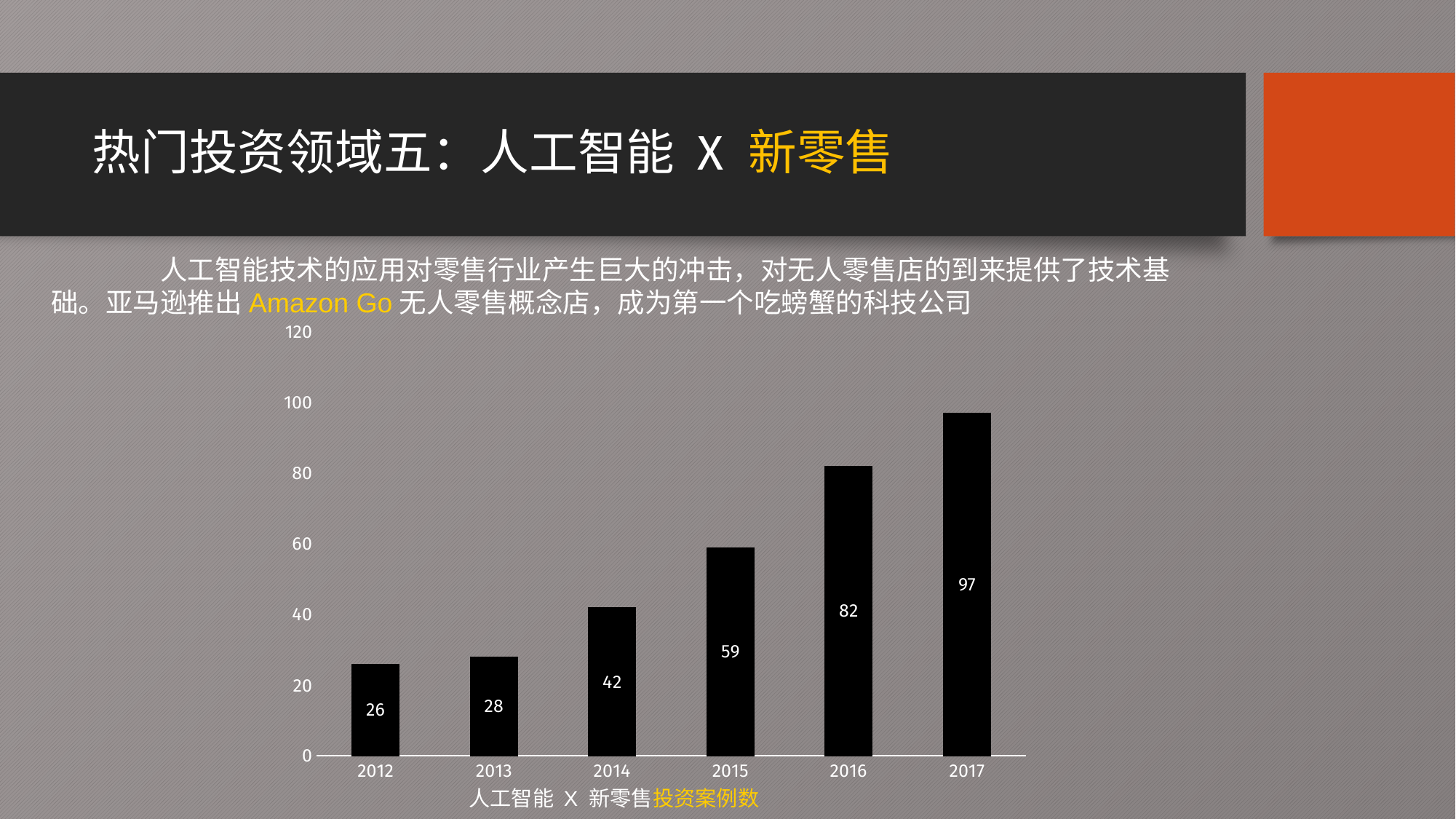

# 热门投资领域五：人工智能 X 新零售
	人工智能技术的应用对零售行业产生巨大的冲击，对无人零售店的到来提供了技术基础。亚马逊推出Amazon Go无人零售概念店，成为第一个吃螃蟹的科技公司

### Chart

| Category | 投资数量 |
|---|---|
| 2012 | 26.0 |
| 2013 | 28.0 |
| 2014 | 42.0 |
| 2015 | 59.0 |
| 2016 | 82.0 |
| 2017 | 97.0 |
人工智能 X 新零售投资案例数